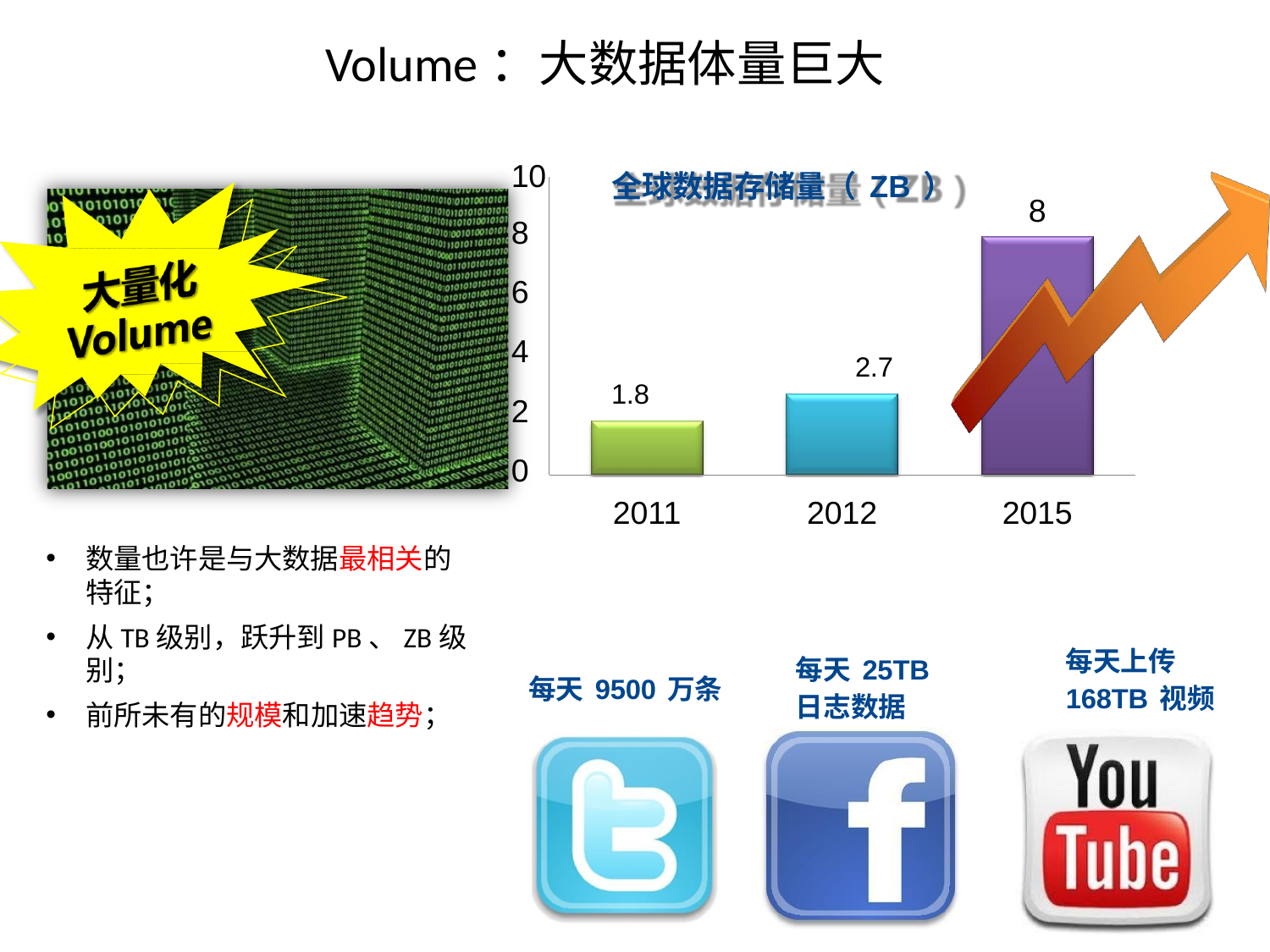

# Volume：大数据体量巨大

10
8
6
4
2
0

全球数据存储量（ZB）
2.7
1.8

8

2011
2012
2015
数量也许是与大数据最相关的特征；
从TB级别，跃升到PB、ZB级别；
前所未有的规模和加速趋势；
每天上传
168TB视频
每天25TB
日志数据
每天9500万条